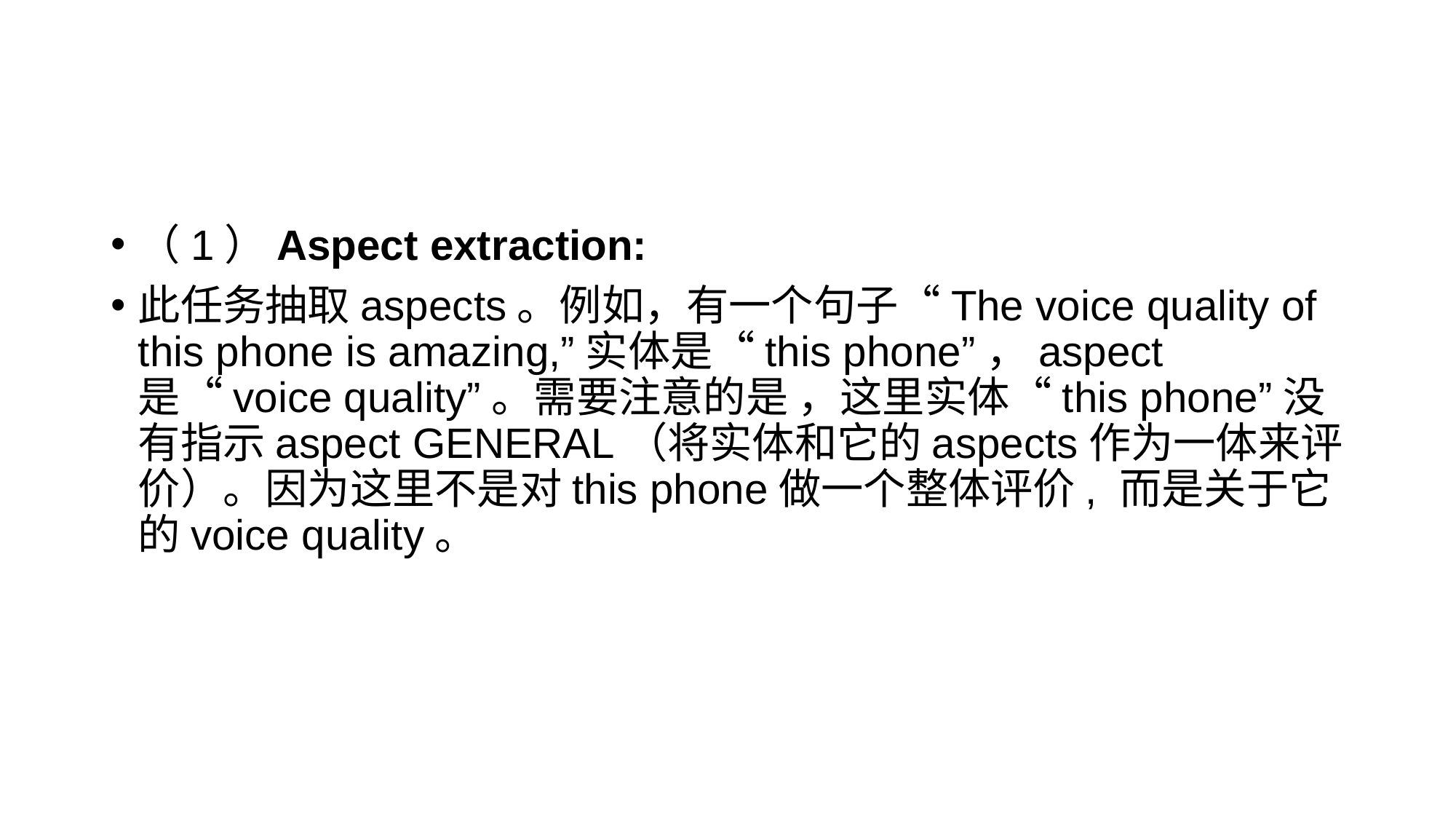

#
（1）Aspect extraction:
此任务抽取aspects。例如，有一个句子“The voice quality of this phone is amazing,”实体是“this phone”，aspect是“voice quality”。需要注意的是 ，这里实体“this phone”没有指示aspect GENERAL（将实体和它的aspects作为一体来评价）。因为这里不是对this phone做一个整体评价, 而是关于它的voice quality。